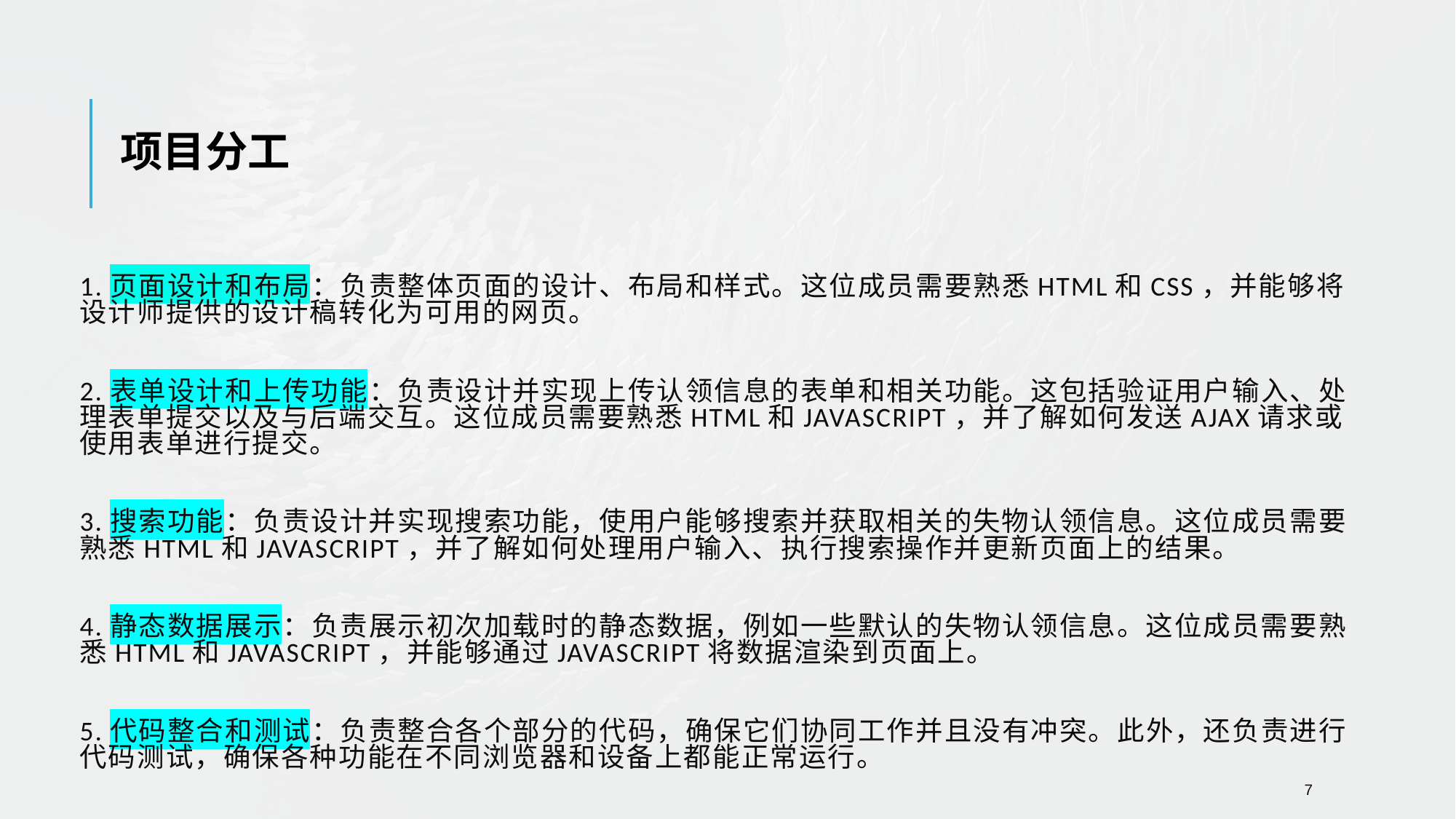

项目分工
# 1.页面设计和布局：负责整体页面的设计、布局和样式。这位成员需要熟悉HTML和CSS，并能够将设计师提供的设计稿转化为可用的网页。 2.表单设计和上传功能：负责设计并实现上传认领信息的表单和相关功能。这包括验证用户输入、处理表单提交以及与后端交互。这位成员需要熟悉HTML和JavaScript，并了解如何发送AJAX请求或使用表单进行提交。 3.搜索功能：负责设计并实现搜索功能，使用户能够搜索并获取相关的失物认领信息。这位成员需要熟悉HTML和JavaScript，并了解如何处理用户输入、执行搜索操作并更新页面上的结果。 4.静态数据展示：负责展示初次加载时的静态数据，例如一些默认的失物认领信息。这位成员需要熟悉HTML和JavaScript，并能够通过JavaScript将数据渲染到页面上。 5.代码整合和测试：负责整合各个部分的代码，确保它们协同工作并且没有冲突。此外，还负责进行代码测试，确保各种功能在不同浏览器和设备上都能正常运行。
7